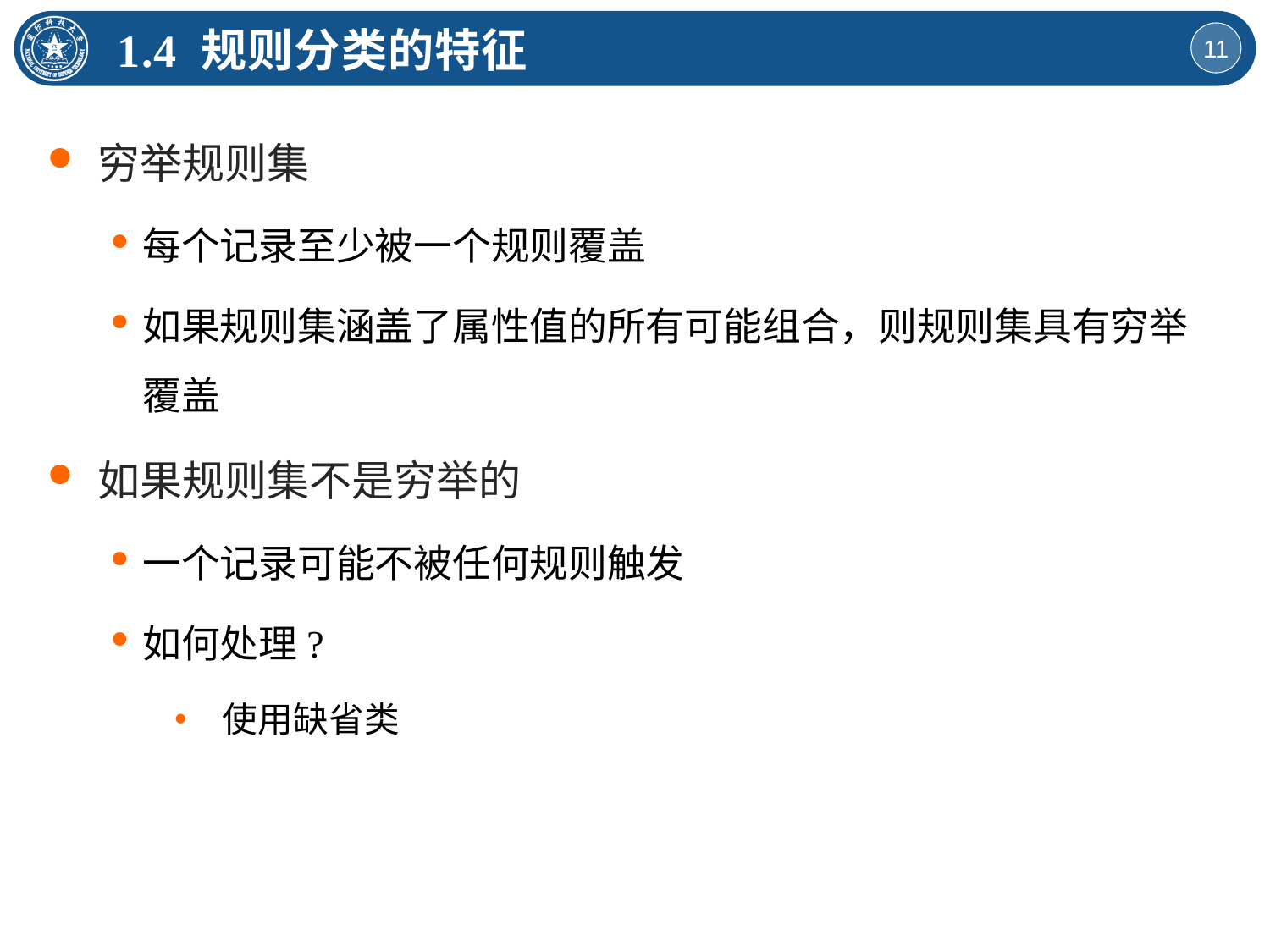

1.4 规则分类的特征
穷举规则集
每个记录至少被一个规则覆盖
如果规则集涵盖了属性值的所有可能组合，则规则集具有穷举覆盖
如果规则集不是穷举的
一个记录可能不被任何规则触发
如何处理?
 使用缺省类